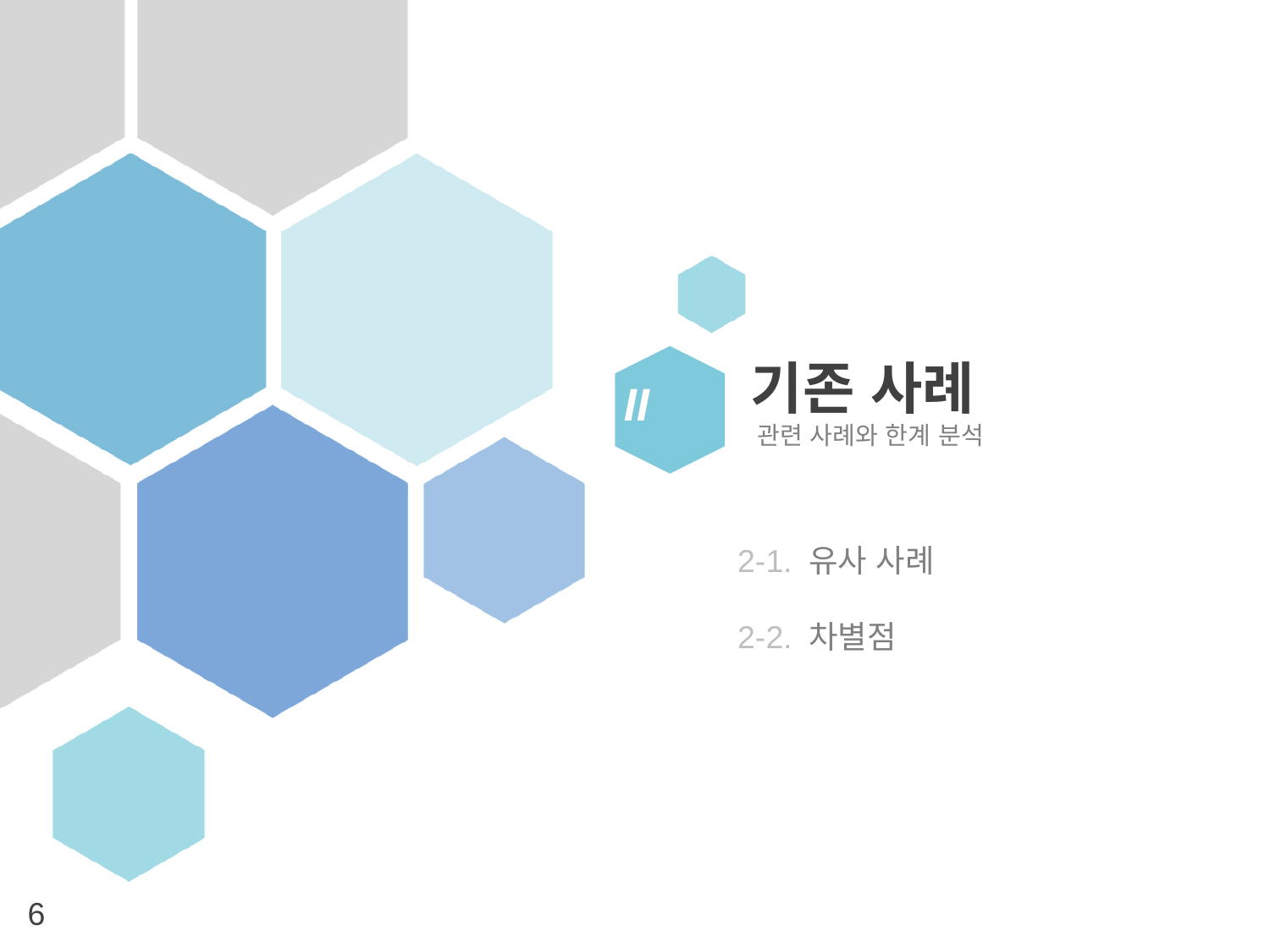

기존 사례

II
관련 사례와 한계 분석
2-1. 유사 사례
2-2. 차별점
6